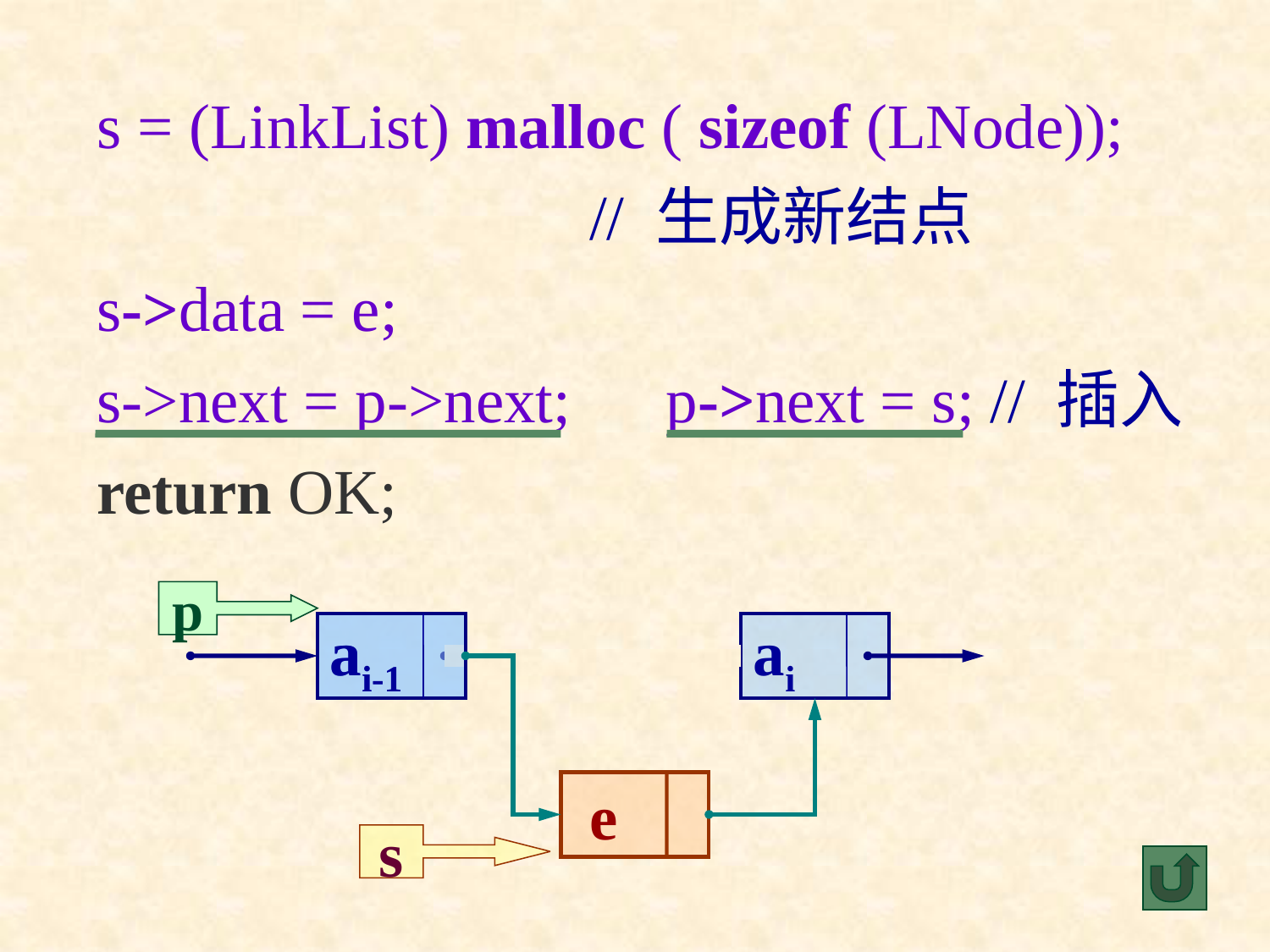

s = (LinkList) malloc ( sizeof (LNode));
                               // 生成新结点
s->data = e;
s->next = p->next;      p->next = s; // 插入
return OK;

p
ai-1

ai-1

ai

 e

s